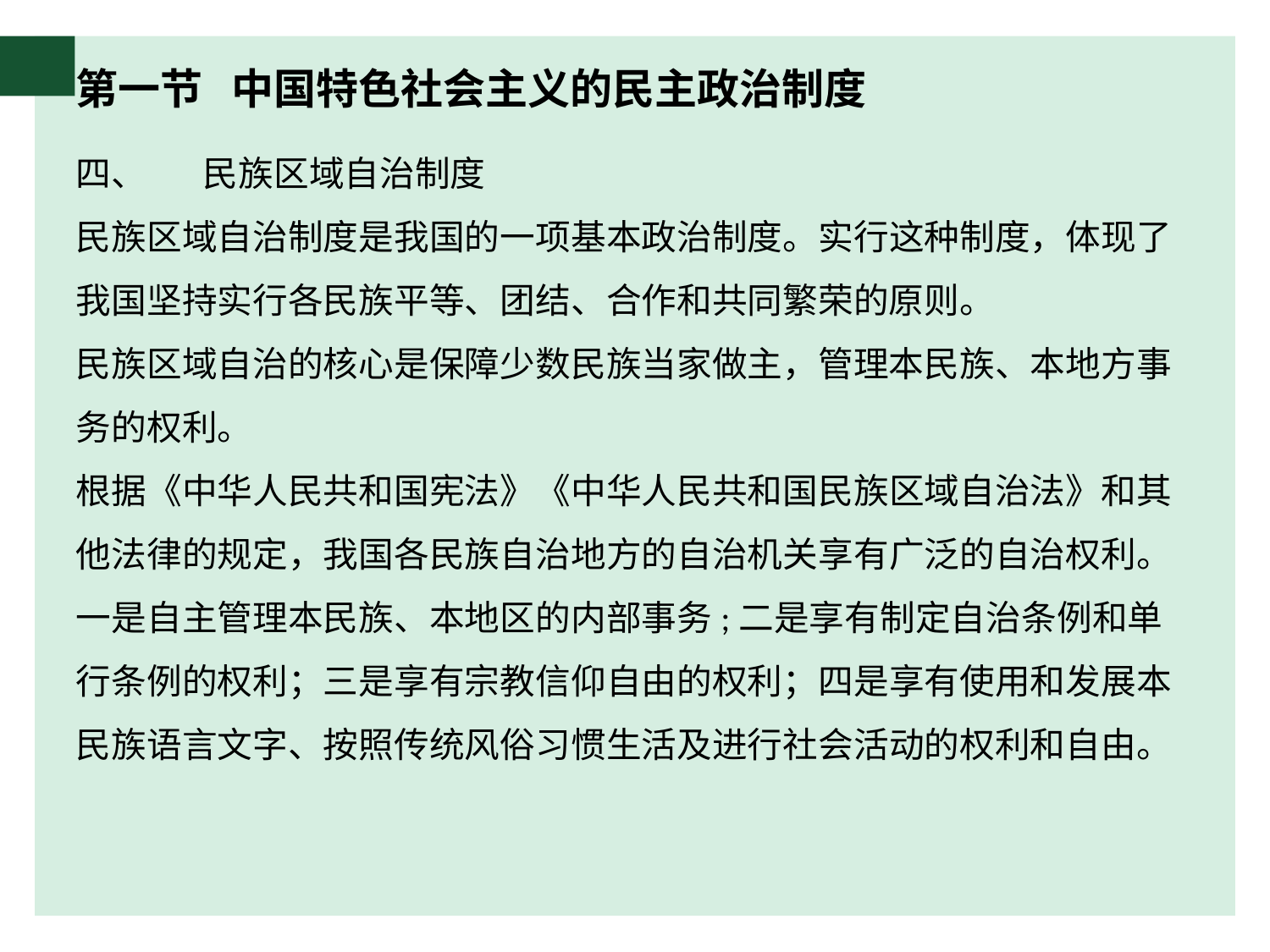

# 第一节   中国特色社会主义的民主政治制度
四、	民族区域自治制度
民族区域自治制度是我国的一项基本政治制度。实行这种制度，体现了我国坚持实行各民族平等、团结、合作和共同繁荣的原则。
民族区域自治的核心是保障少数民族当家做主，管理本民族、本地方事务的权利。
根据《中华人民共和国宪法》《中华人民共和国民族区域自治法》和其他法律的规定，我国各民族自治地方的自治机关享有广泛的自治权利。一是自主管理本民族、本地区的内部事务;二是享有制定自治条例和单行条例的权利；三是享有宗教信仰自由的权利；四是享有使用和发展本民族语言文字、按照传统风俗习惯生活及进行社会活动的权利和自由。